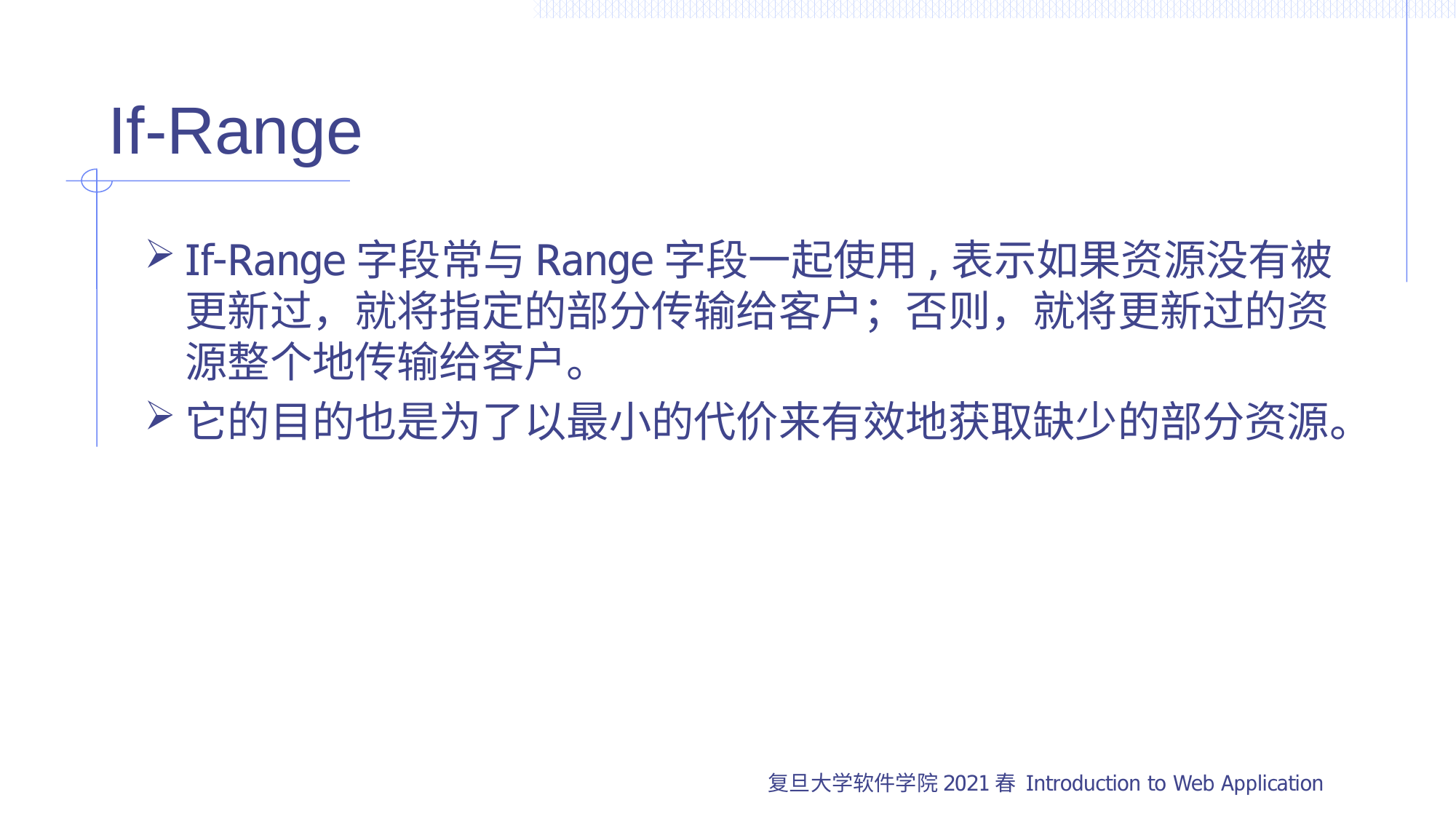

# If-Range
If-Range字段常与Range字段一起使用,表示如果资源没有被更新过，就将指定的部分传输给客户；否则，就将更新过的资源整个地传输给客户。
它的目的也是为了以最小的代价来有效地获取缺少的部分资源。